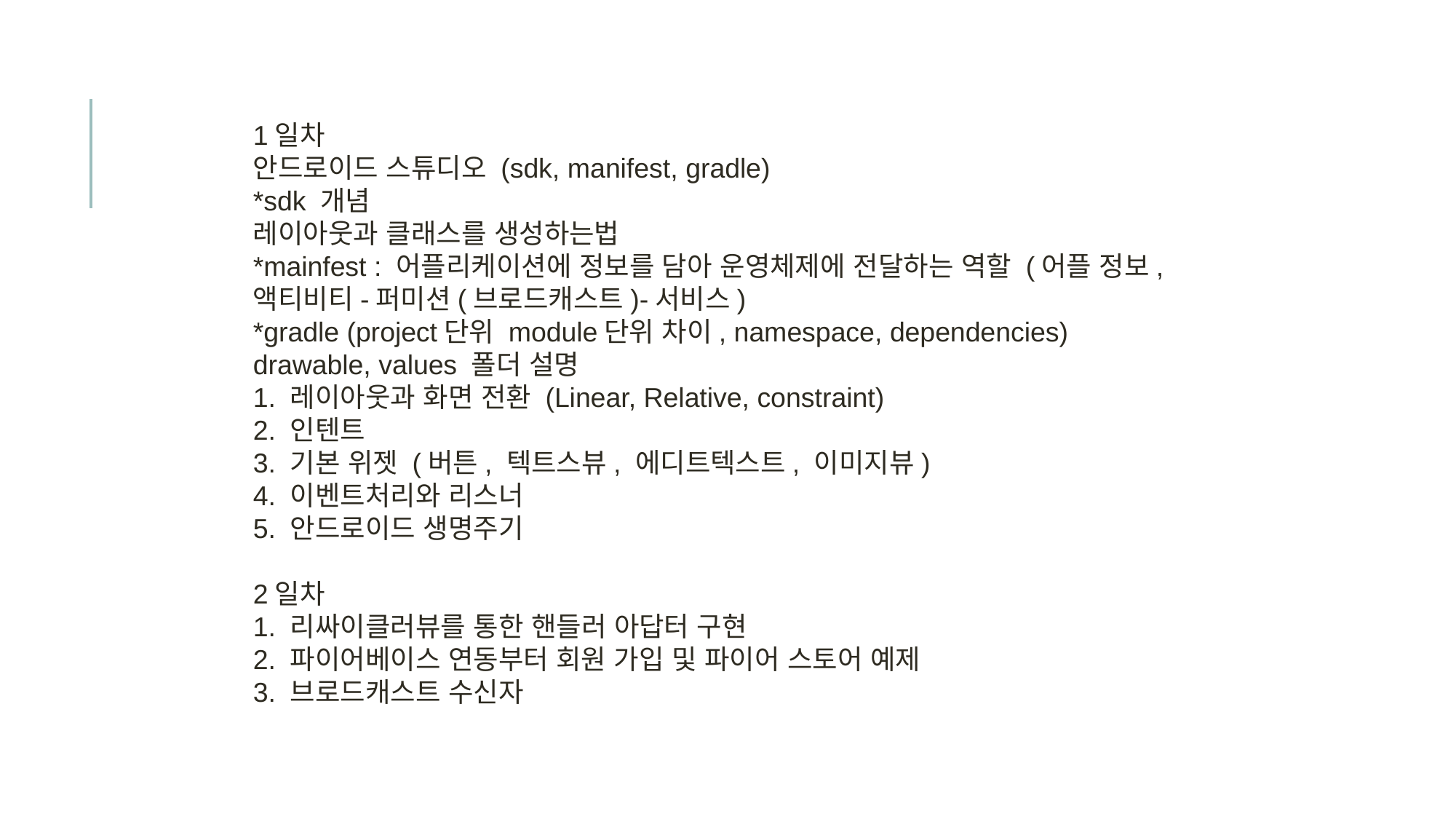

1일차
안드로이드 스튜디오 (sdk, manifest, gradle)
*sdk 개념
레이아웃과 클래스를 생성하는법
*mainfest : 어플리케이션에 정보를 담아 운영체제에 전달하는 역할 (어플 정보, 액티비티-퍼미션(브로드캐스트)-서비스)
*gradle (project단위 module단위 차이, namespace, dependencies)
drawable, values 폴더 설명
1. 레이아웃과 화면 전환 (Linear, Relative, constraint)
2. 인텐트
3. 기본 위젯 (버튼, 텍트스뷰, 에디트텍스트, 이미지뷰)
4. 이벤트처리와 리스너
5. 안드로이드 생명주기

2일차
1. 리싸이클러뷰를 통한 핸들러 아답터 구현
2. 파이어베이스 연동부터 회원 가입 및 파이어 스토어 예제
3. 브로드캐스트 수신자